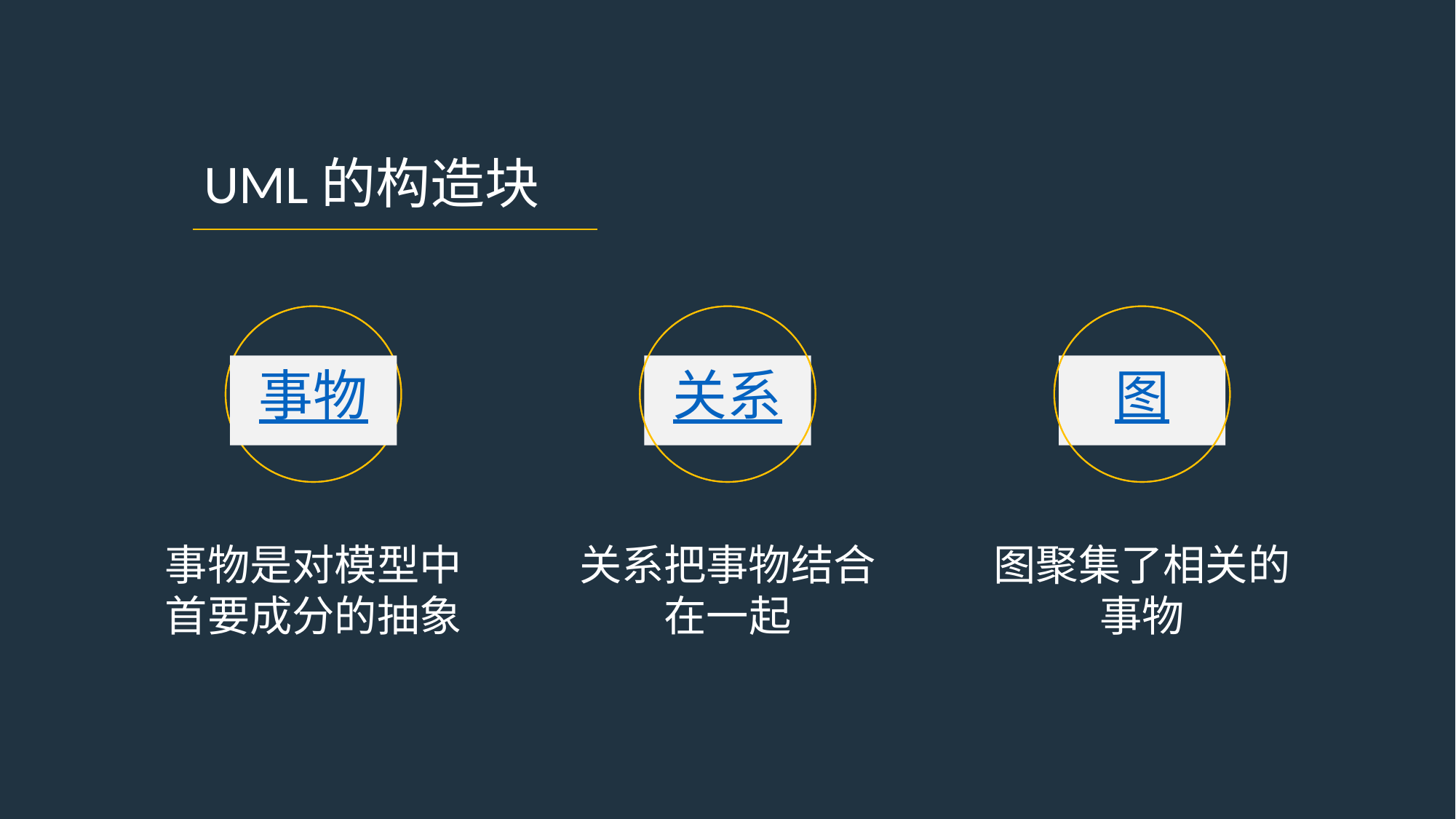

UML的构造块

事物
关系
图
事物是对模型中首要成分的抽象
关系把事物结合在一起
图聚集了相关的事物